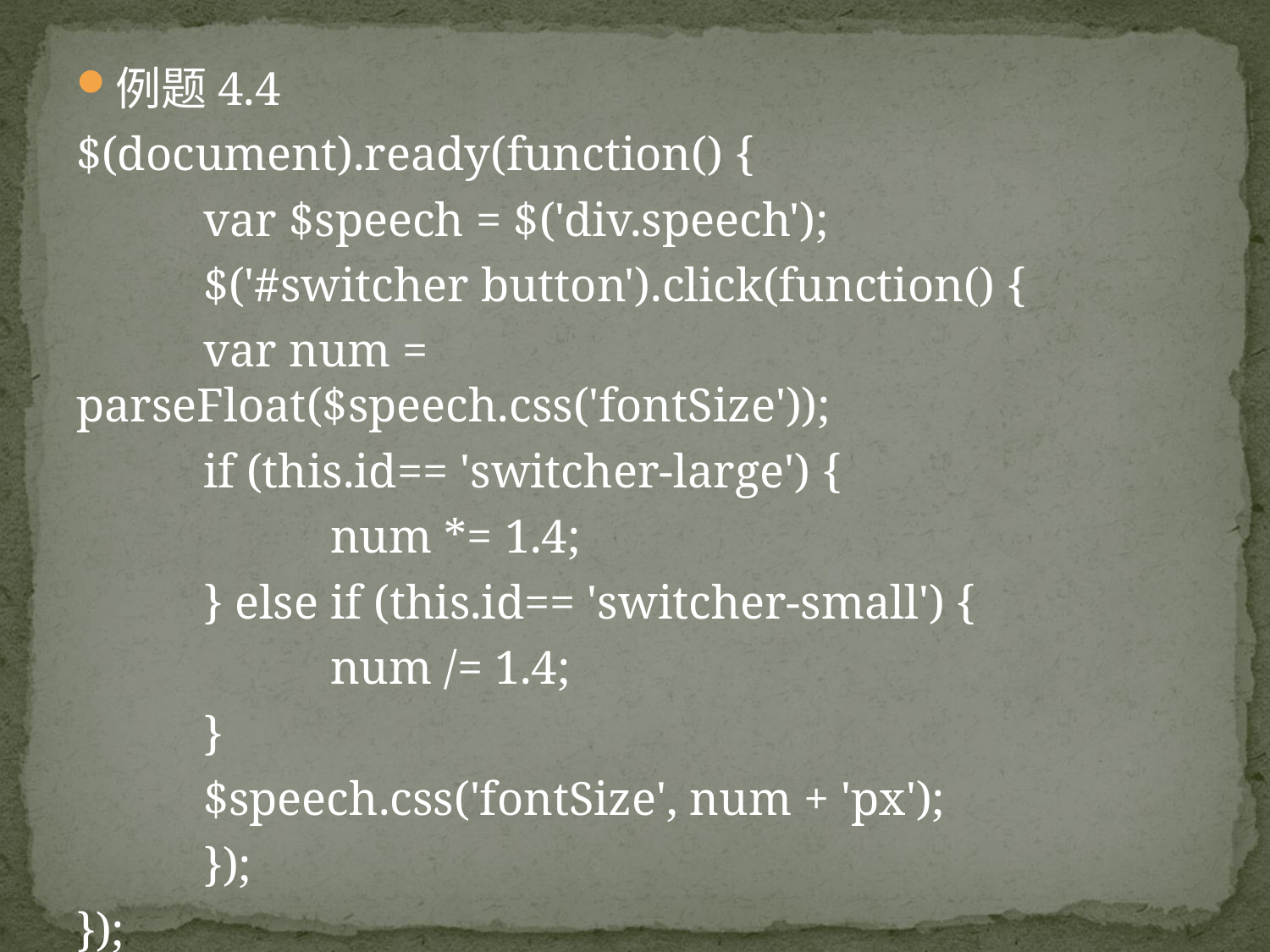

例题4.4
$(document).ready(function() {
	var $speech = $('div.speech');
	$('#switcher button').click(function() {
	var num = parseFloat($speech.css('fontSize'));
	if (this.id== 'switcher-large') {
		num *= 1.4;
	} else if (this.id== 'switcher-small') {
		num /= 1.4;
	}
	$speech.css('fontSize', num + 'px');
	});
});